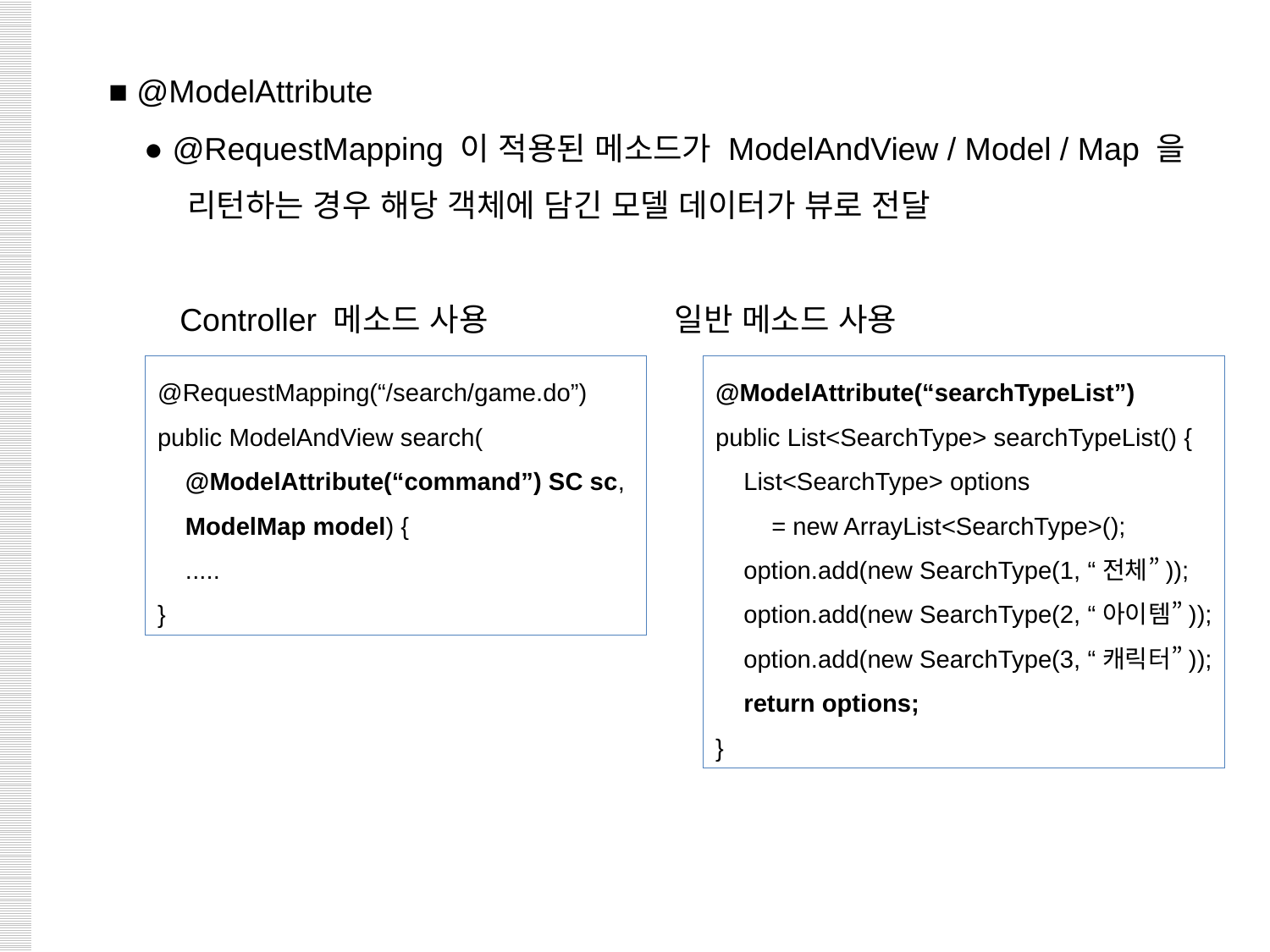

■ @ModelAttribute
    ● @RequestMapping 이 적용된 메소드가 ModelAndView / Model / Map 을
        리턴하는 경우 해당 객체에 담긴 모델 데이터가 뷰로 전달

        Controller 메소드 사용                     일반 메소드 사용
@RequestMapping(“/search/game.do”)
public ModelAndView search(
    @ModelAttribute(“command”) SC sc,
    ModelMap model) {
    .....
}
@ModelAttribute(“searchTypeList”)
public List<SearchType> searchTypeList() {
    List<SearchType> options
        = new ArrayList<SearchType>();
    option.add(new SearchType(1, “전체”));
    option.add(new SearchType(2, “아이템”));
    option.add(new SearchType(3, “캐릭터”));
    return options;
}